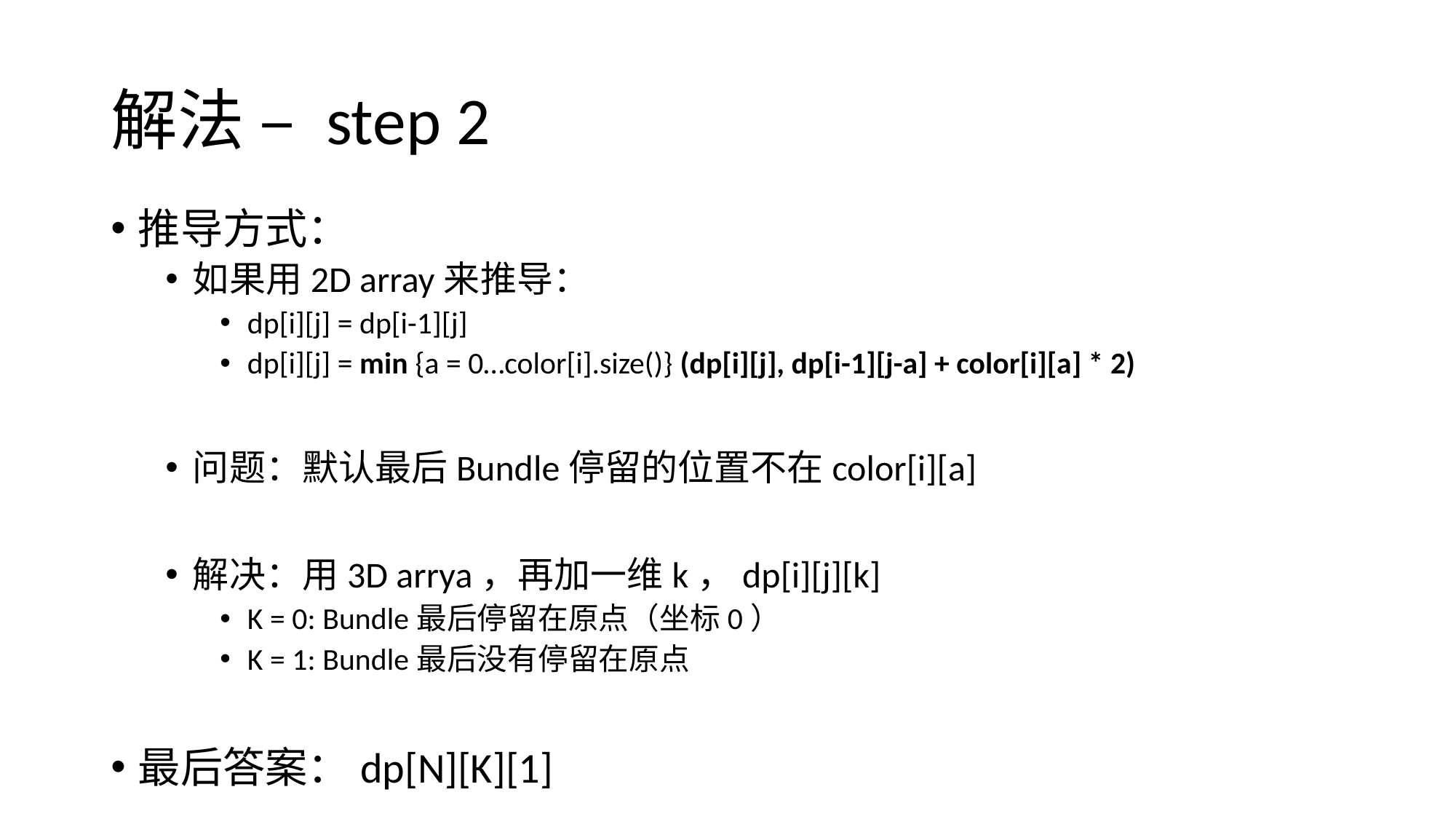

# 解法 – step 2
推导方式：
如果用2D array来推导：
dp[i][j] = dp[i-1][j]
dp[i][j] = min {a = 0…color[i].size()} (dp[i][j], dp[i-1][j-a] + color[i][a] * 2)

问题：默认最后Bundle停留的位置不在color[i][a]

解决：用3D arrya，再加一维k，dp[i][j][k]
K = 0: Bundle最后停留在原点（坐标0）
K = 1: Bundle最后没有停留在原点

最后答案：dp[N][K][1]